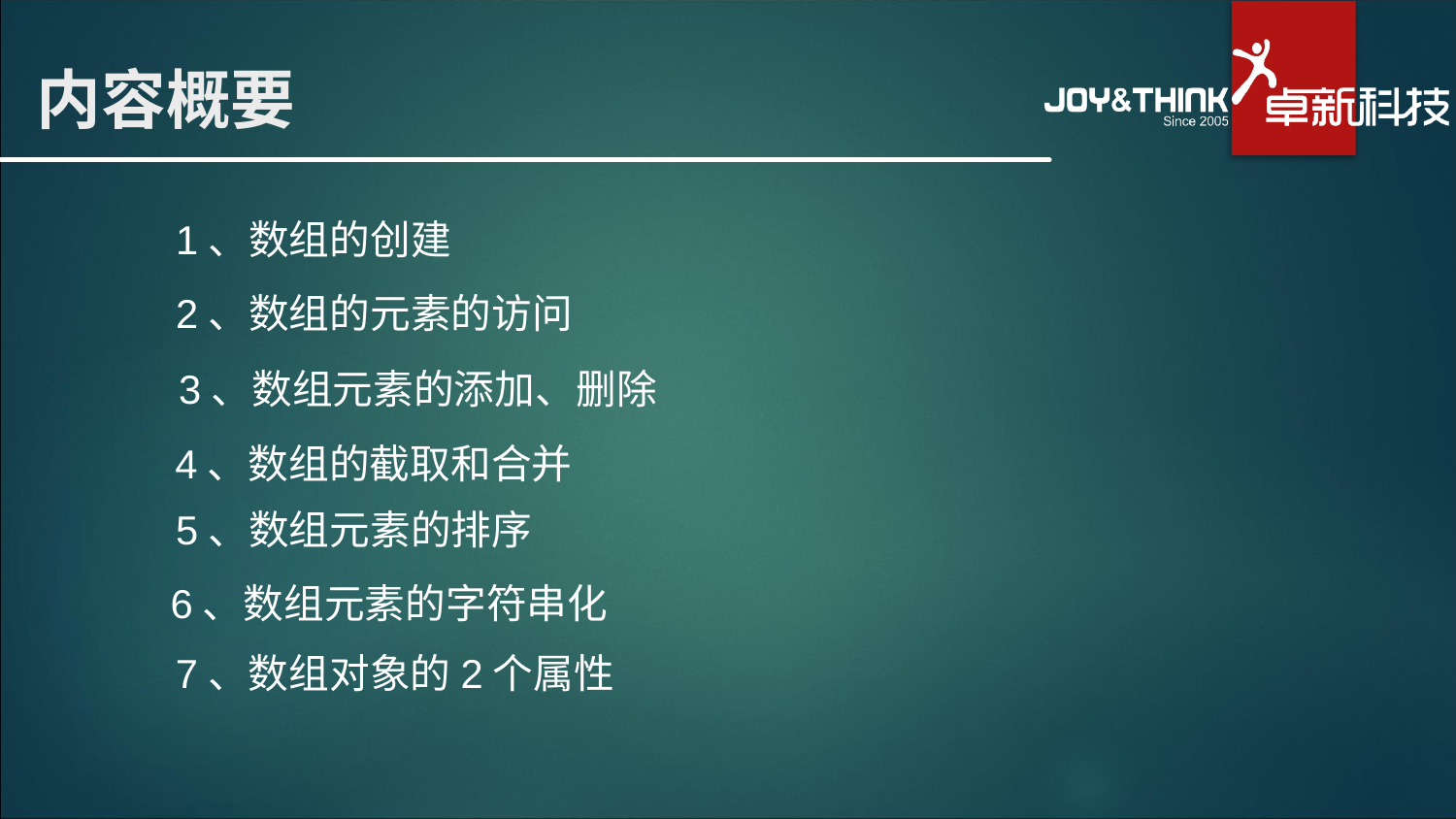

# 内容概要
1、数组的创建
2、数组的元素的访问
3、数组元素的添加、删除
4、数组的截取和合并
5、数组元素的排序
      6、数组元素的字符串化
7、数组对象的2个属性